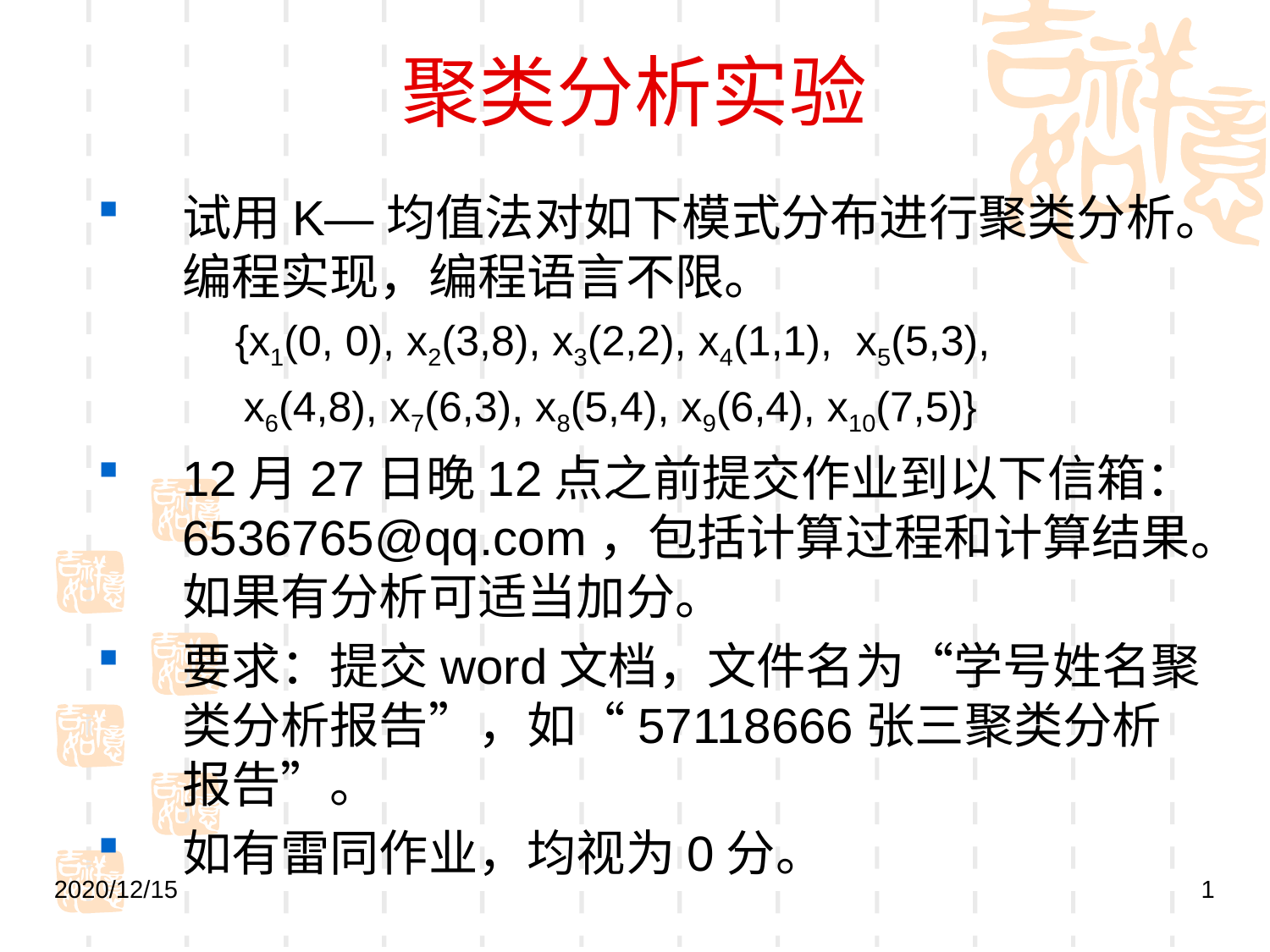

# 聚类分析实验
试用K—均值法对如下模式分布进行聚类分析。编程实现，编程语言不限。
	{x1(0, 0), x2(3,8), x3(2,2), x4(1,1),  x5(5,3),
       x6(4,8), x7(6,3), x8(5,4), x9(6,4), x10(7,5)}
12月27日晚12点之前提交作业到以下信箱：6536765@qq.com，包括计算过程和计算结果。如果有分析可适当加分。
要求：提交word文档，文件名为“学号姓名聚类分析报告”，如“57118666张三聚类分析报告”。
如有雷同作业，均视为0分。
2020/12/15
1